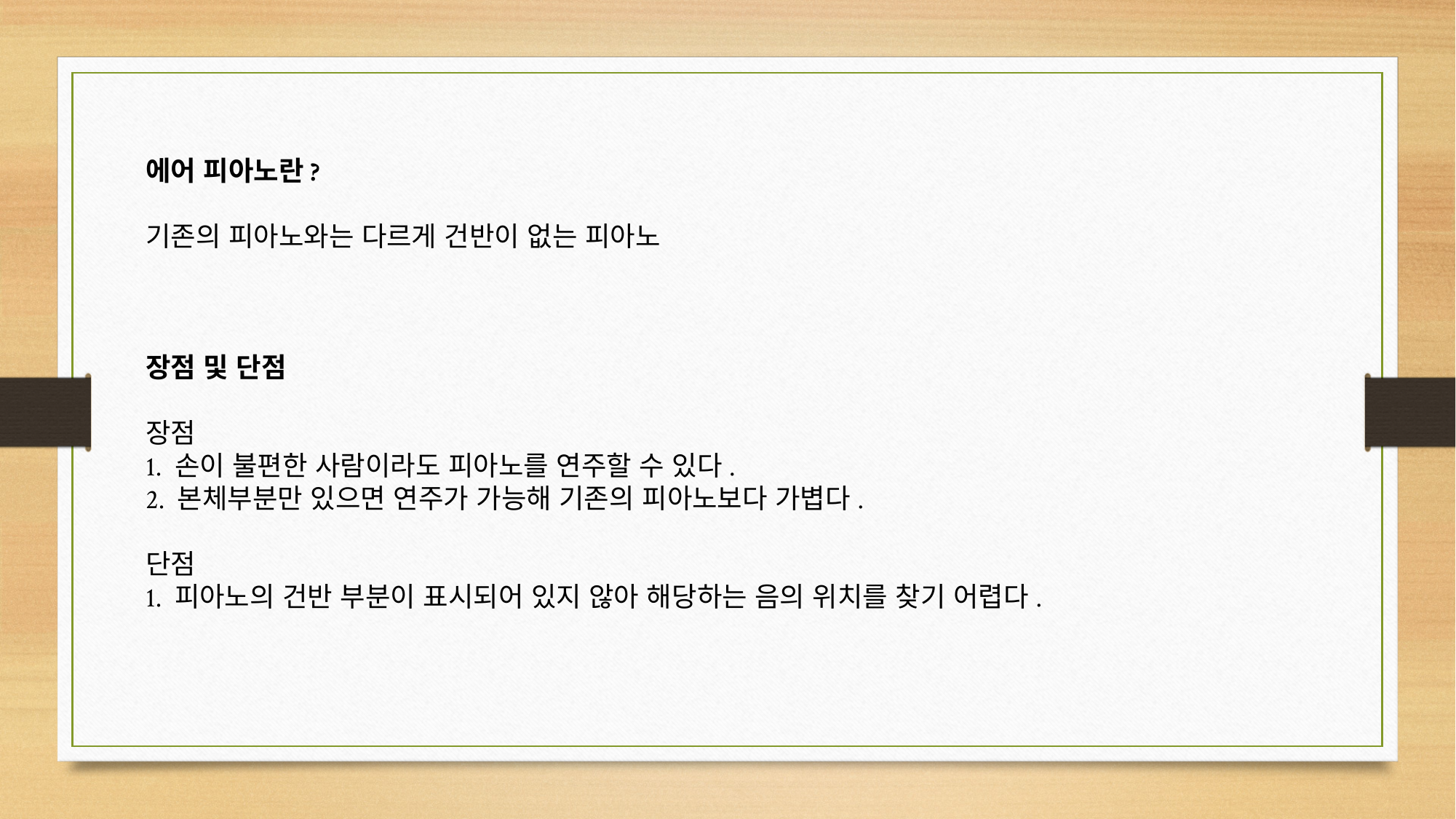

에어 피아노란?

기존의 피아노와는 다르게 건반이 없는 피아노

장점 및 단점

장점
1. 손이 불편한 사람이라도 피아노를 연주할 수 있다.
2. 본체부분만 있으면 연주가 가능해 기존의 피아노보다 가볍다.

단점
1. 피아노의 건반 부분이 표시되어 있지 않아 해당하는 음의 위치를 찾기 어렵다.